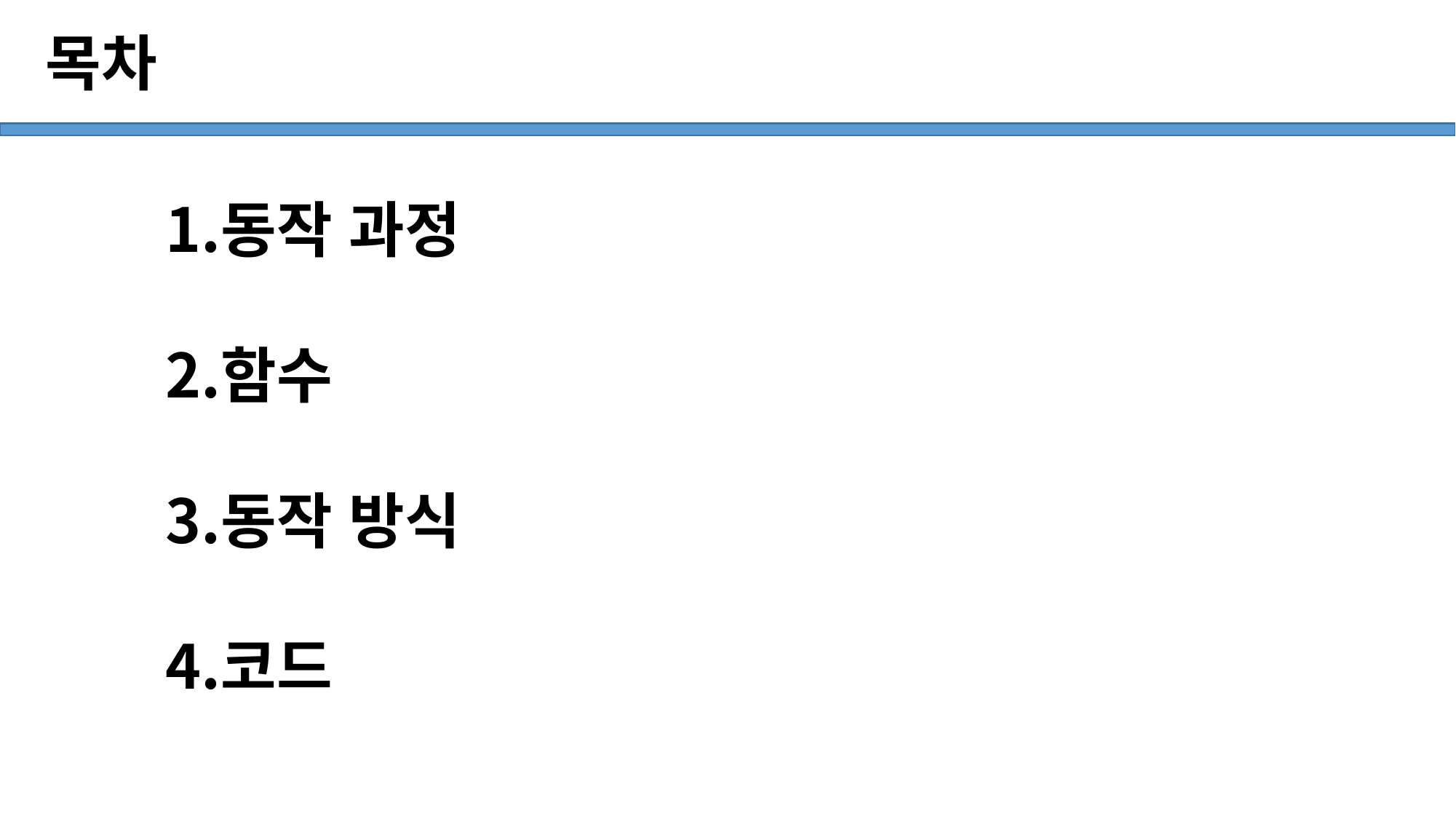

목차

동작 과정

함수

동작 방식

코드